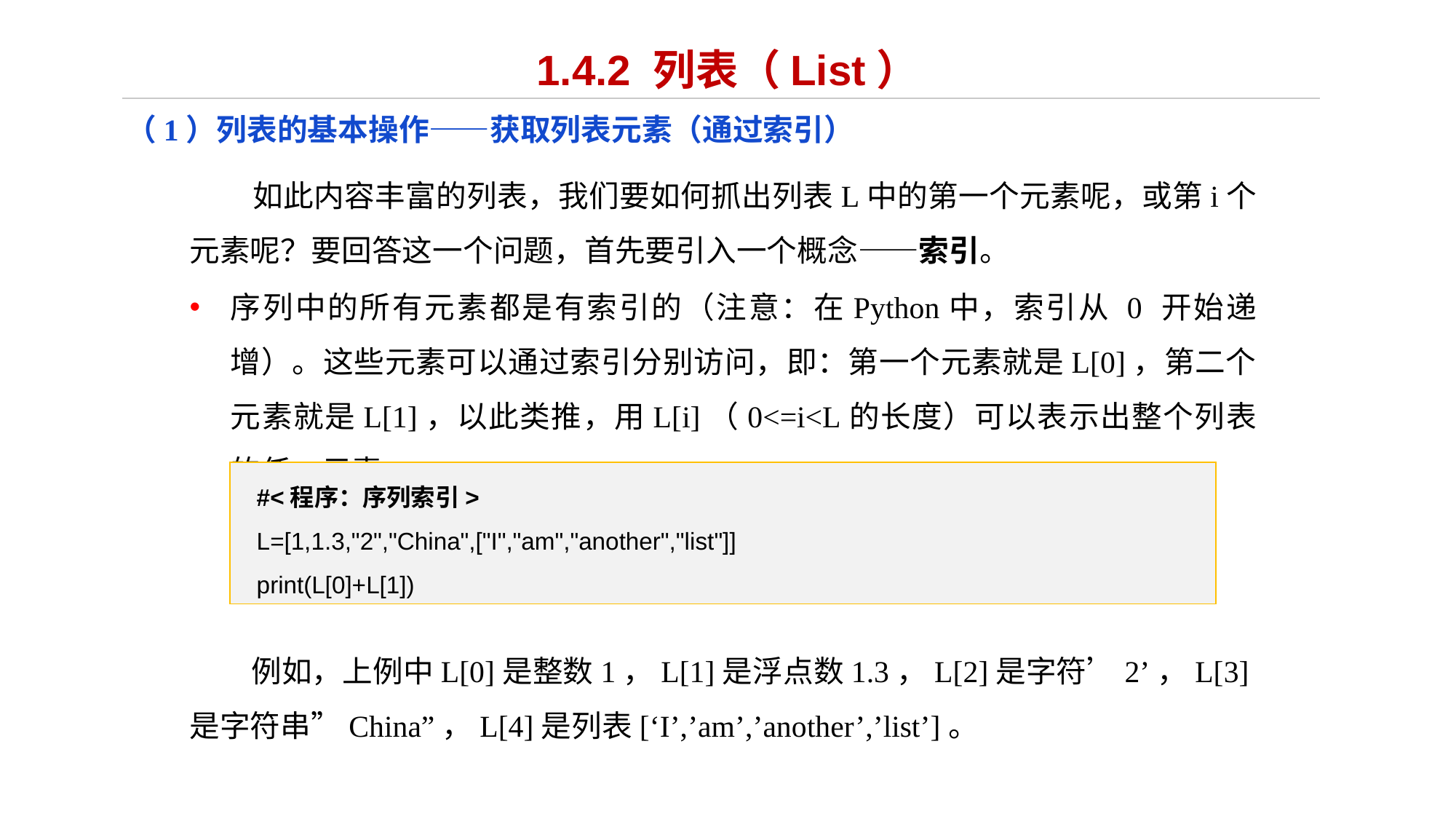

# 1.4.2 列表（List）
（1）列表的基本操作——获取列表元素（通过索引）
        如此内容丰富的列表，我们要如何抓出列表L中的第一个元素呢，或第i个元素呢？要回答这一个问题，首先要引入一个概念——索引。
序列中的所有元素都是有索引的（注意：在Python中，索引从 0 开始递增）。这些元素可以通过索引分别访问，即：第一个元素就是L[0]，第二个元素就是L[1]，以此类推，用L[i]（0<=i<L的长度）可以表示出整个列表的任一元素。
#<程序：序列索引>
L=[1,1.3,"2","China",["I","am","another","list"]]
print(L[0]+L[1])
        例如，上例中L[0]是整数1，L[1]是浮点数1.3，L[2]是字符’2’，L[3]是字符串”China”，L[4]是列表[‘I’,’am’,’another’,’list’]。